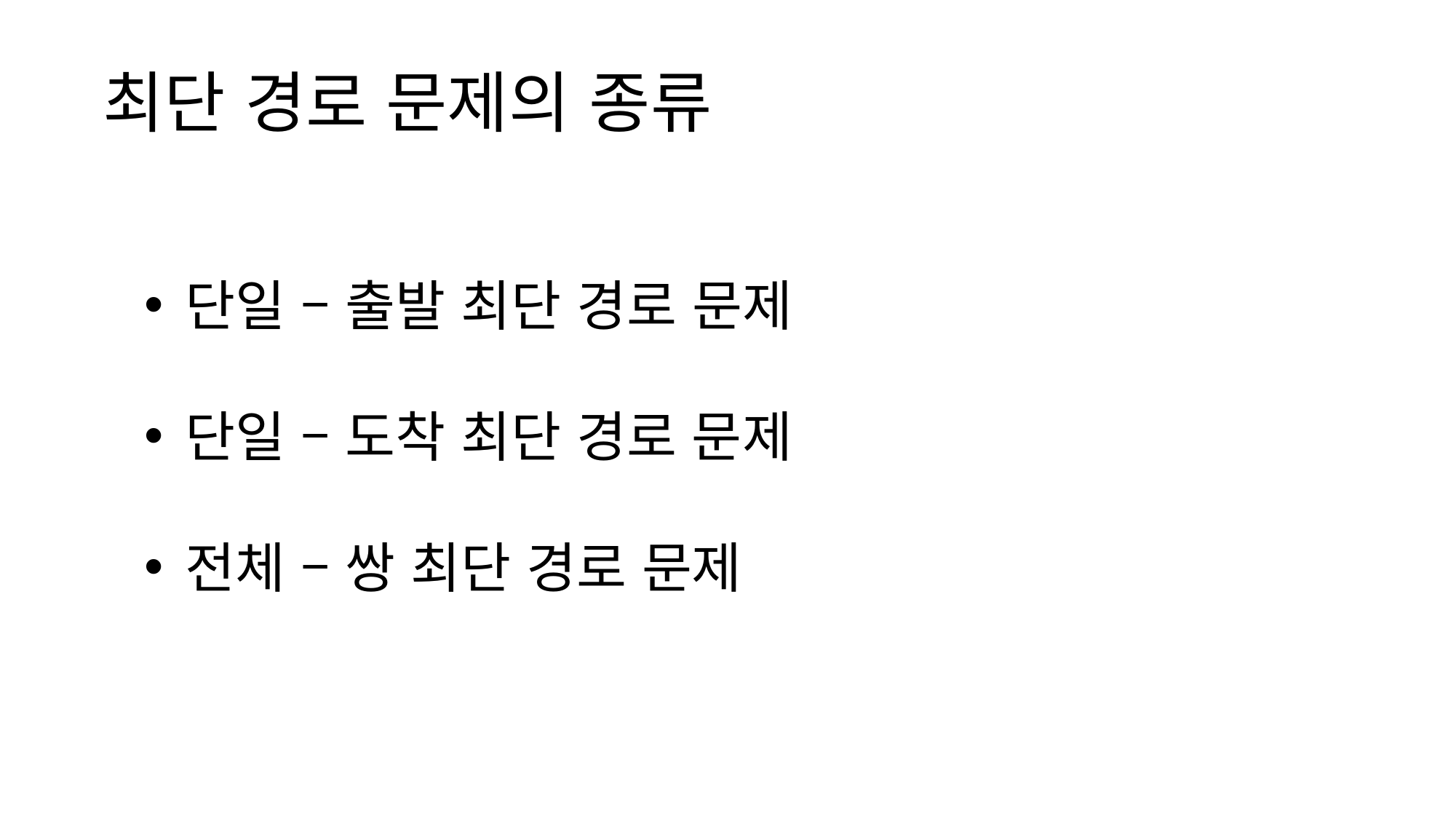

# 최단 경로 문제의 종류
단일 – 출발 최단 경로 문제

단일 – 도착 최단 경로 문제

전체 – 쌍 최단 경로 문제